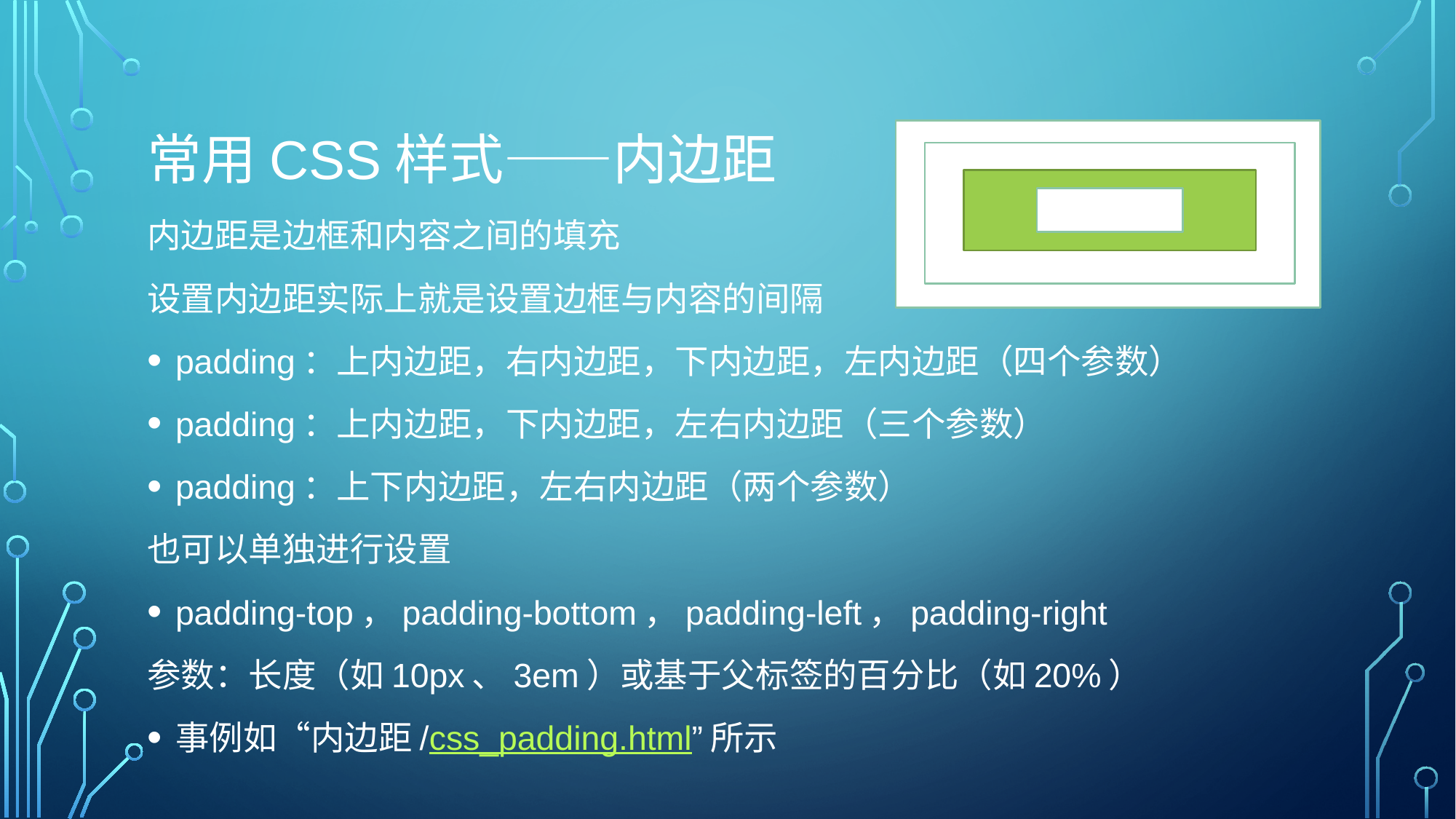

# 常用CSS样式——内边距

内边距是边框和内容之间的填充
设置内边距实际上就是设置边框与内容的间隔
padding：上内边距，右内边距，下内边距，左内边距（四个参数）
padding：上内边距，下内边距，左右内边距（三个参数）
padding：上下内边距，左右内边距（两个参数）
也可以单独进行设置
padding-top，padding-bottom，padding-left，padding-right
参数：长度（如10px、3em）或基于父标签的百分比（如20%）
事例如“内边距/css_padding.html”所示